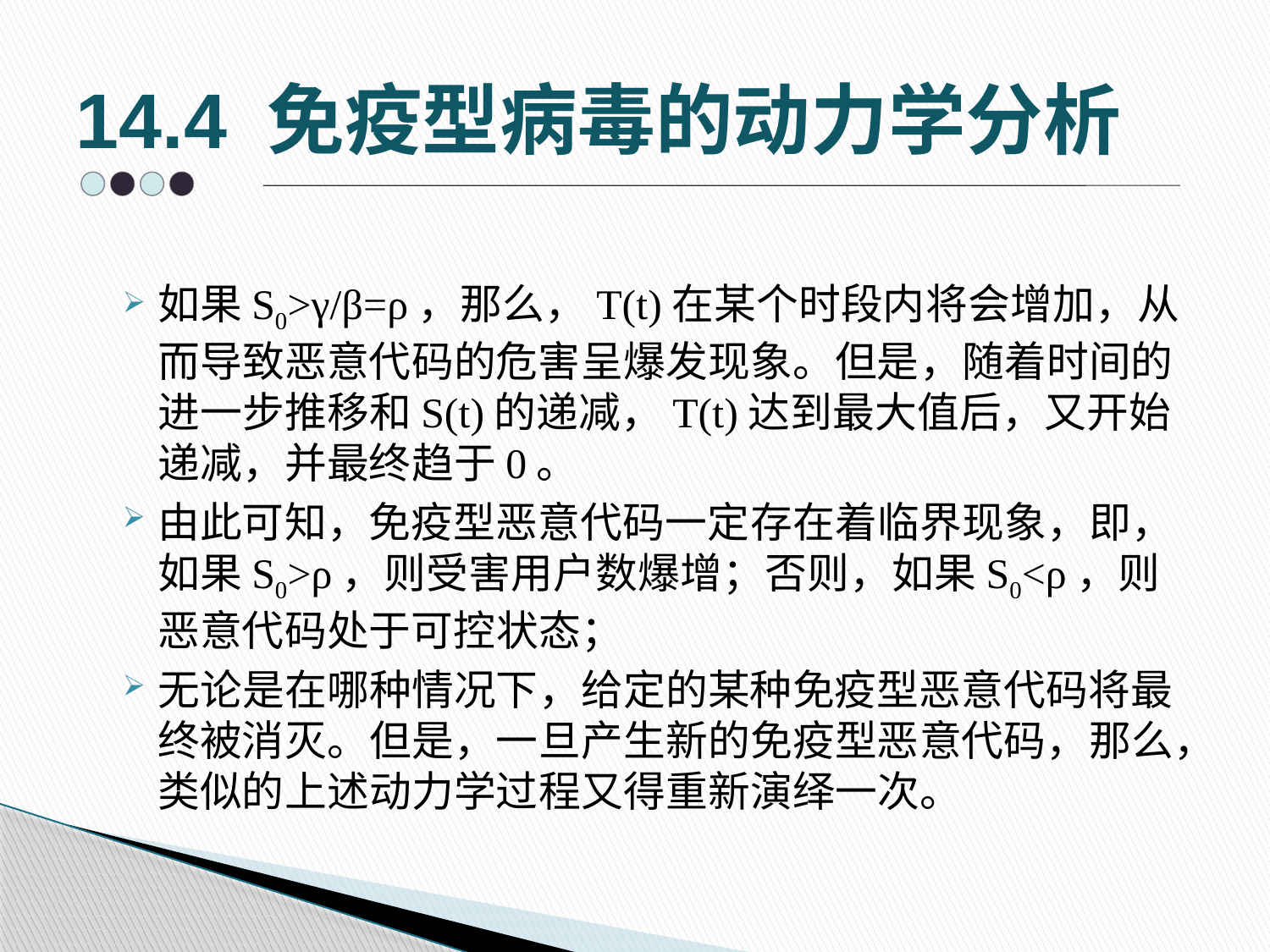

# 14.4 免疫型病毒的动力学分析

如果S0>γ/β=ρ，那么，T(t)在某个时段内将会增加，从而导致恶意代码的危害呈爆发现象。但是，随着时间的进一步推移和S(t)的递减，T(t)达到最大值后，又开始递减，并最终趋于0。
由此可知，免疫型恶意代码一定存在着临界现象，即，如果S0>ρ，则受害用户数爆增；否则，如果S0<ρ，则恶意代码处于可控状态；
无论是在哪种情况下，给定的某种免疫型恶意代码将最终被消灭。但是，一旦产生新的免疫型恶意代码，那么，类似的上述动力学过程又得重新演绎一次。